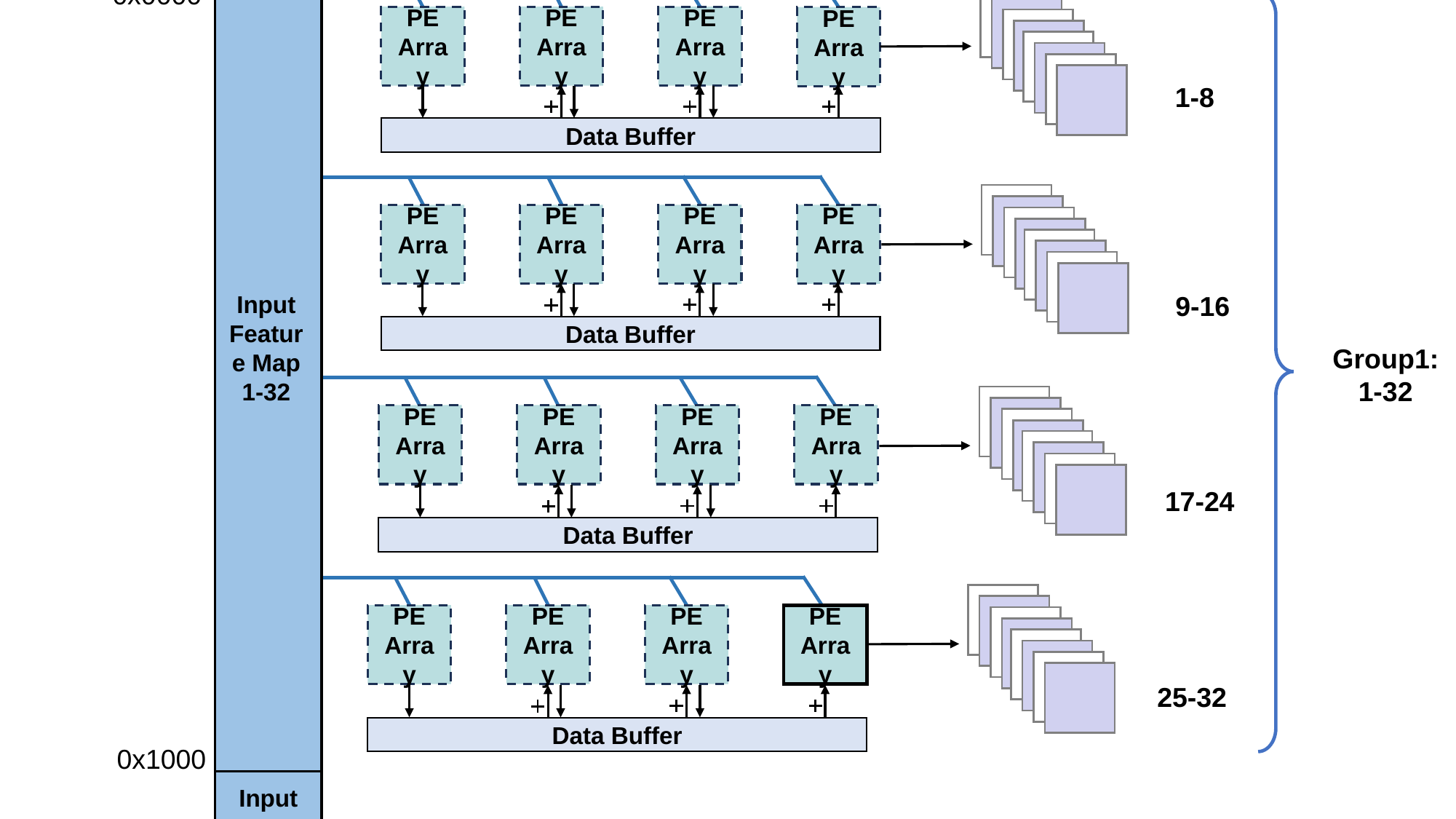

基地址：0x0000

PE
Array
PE
Array
PE
Array
PE
Array
1-8

Data Buffer

PE
Array
PE
Array
PE
Array
PE
Array
Input
Feature Map
1-32

9-16

Data Buffer
Group1:
1-32

PE
Array
PE
Array
PE
Array
PE
Array
17-24

Data Buffer

PE
Array
PE
Array
PE
Array
PE
Array
25-32

Data Buffer
0x1000
Input
Feature Map
33-64

0x2000
Input
Feature Map
65-96

0x3000
Input
Feature Map
97-128

0x4000